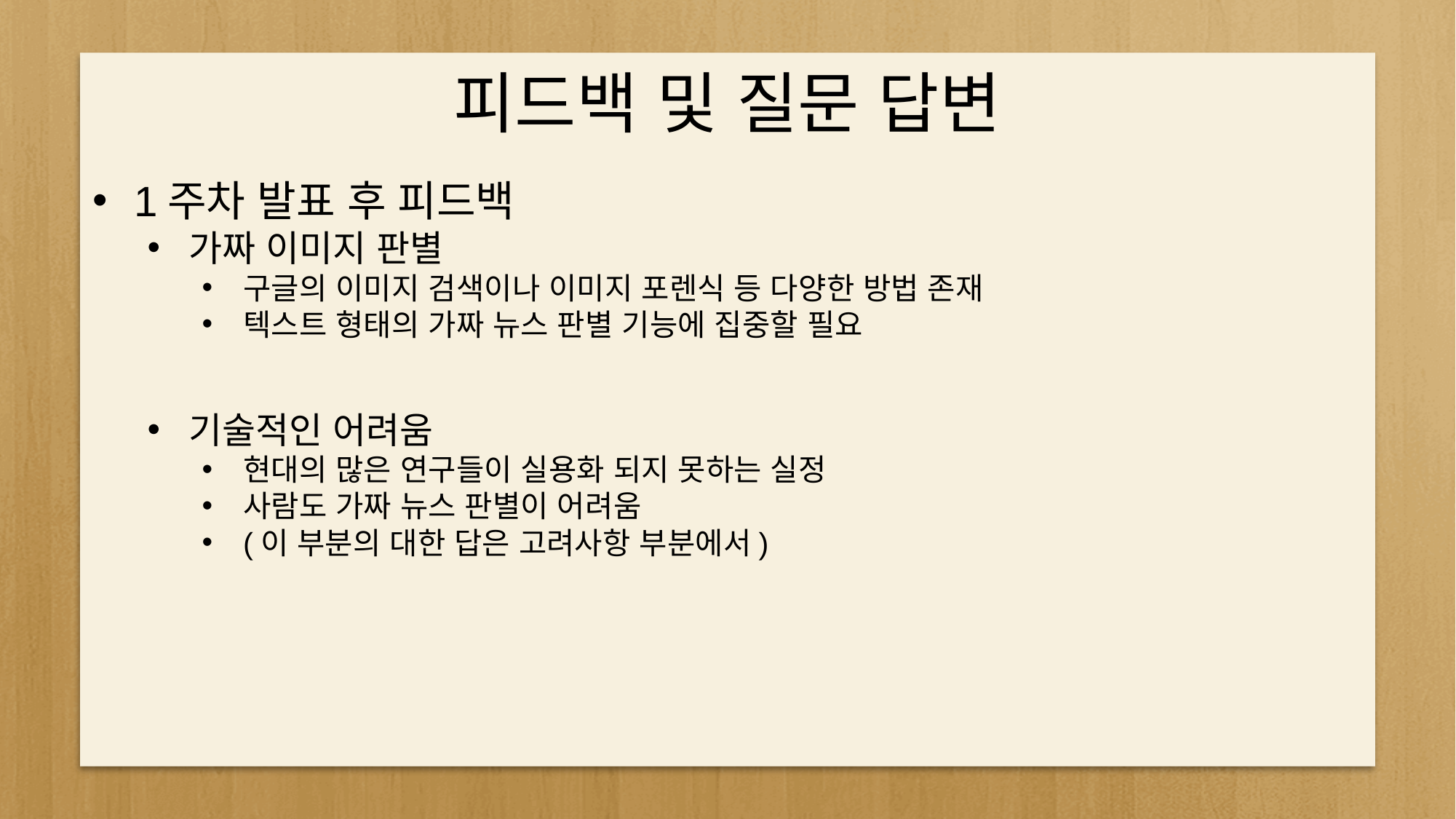

# 피드백 및 질문 답변
1주차 발표 후 피드백
가짜 이미지 판별
구글의 이미지 검색이나 이미지 포렌식 등 다양한 방법 존재
텍스트 형태의 가짜 뉴스 판별 기능에 집중할 필요

기술적인 어려움
현대의 많은 연구들이 실용화 되지 못하는 실정
사람도 가짜 뉴스 판별이 어려움
(이 부분의 대한 답은 고려사항 부분에서)